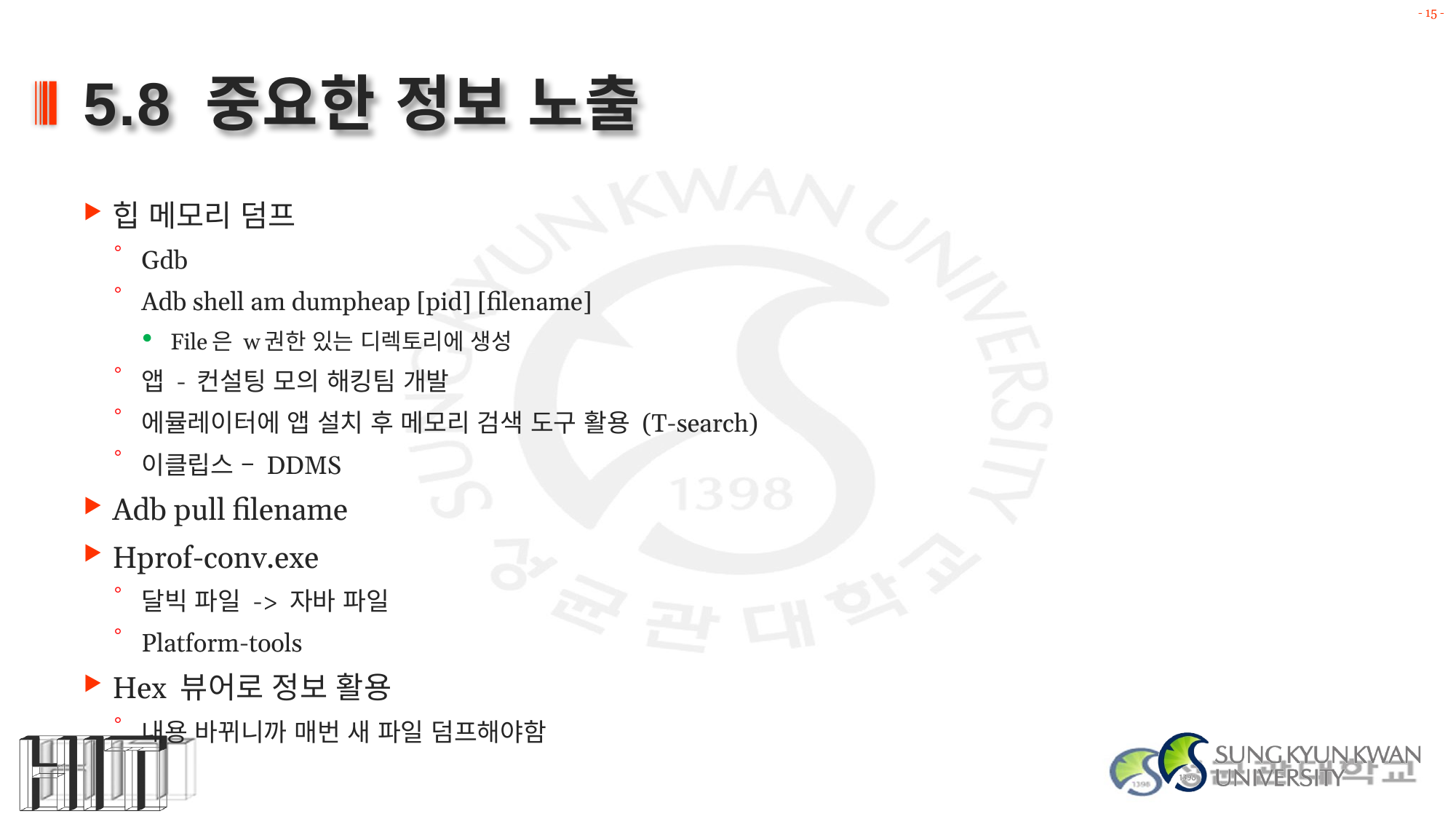

# 5.8 중요한 정보 노출
힙 메모리 덤프
Gdb
Adb shell am dumpheap [pid] [filename]
File은 w권한 있는 디렉토리에 생성
앱 - 컨설팅 모의 해킹팀 개발
에뮬레이터에 앱 설치 후 메모리 검색 도구 활용 (T-search)
이클립스 – DDMS
Adb pull filename
Hprof-conv.exe
달빅 파일 -> 자바 파일
Platform-tools
Hex 뷰어로 정보 활용
내용 바뀌니까 매번 새 파일 덤프해야함